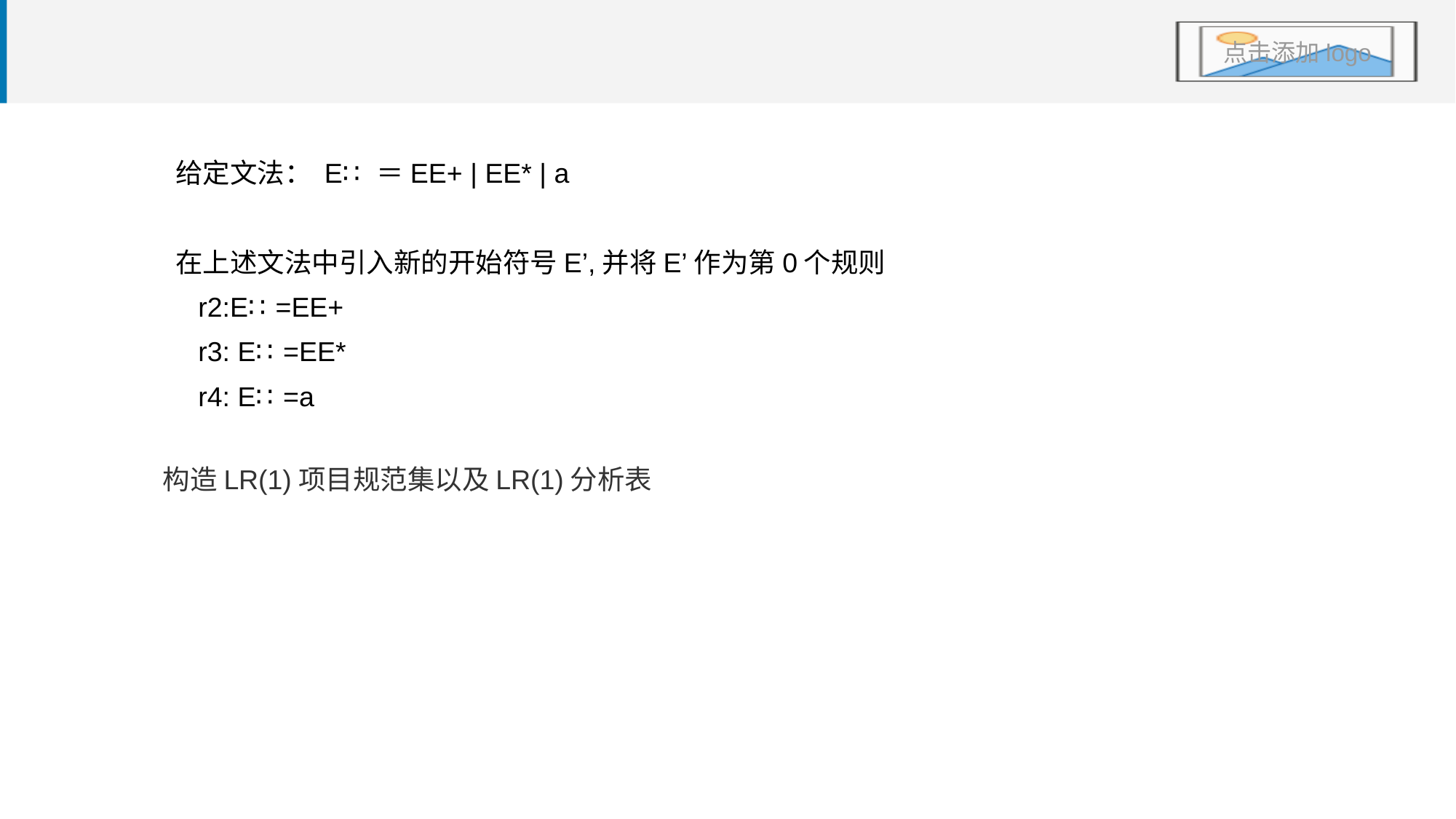

#

给定文法： E∷＝EE+ | EE* | a

在上述文法中引入新的开始符号E’,并将E’作为第0个规则
   r2:E∷=EE+
   r3: E∷=EE*
   r4: E∷=a
构造LR(1)项目规范集以及LR(1)分析表